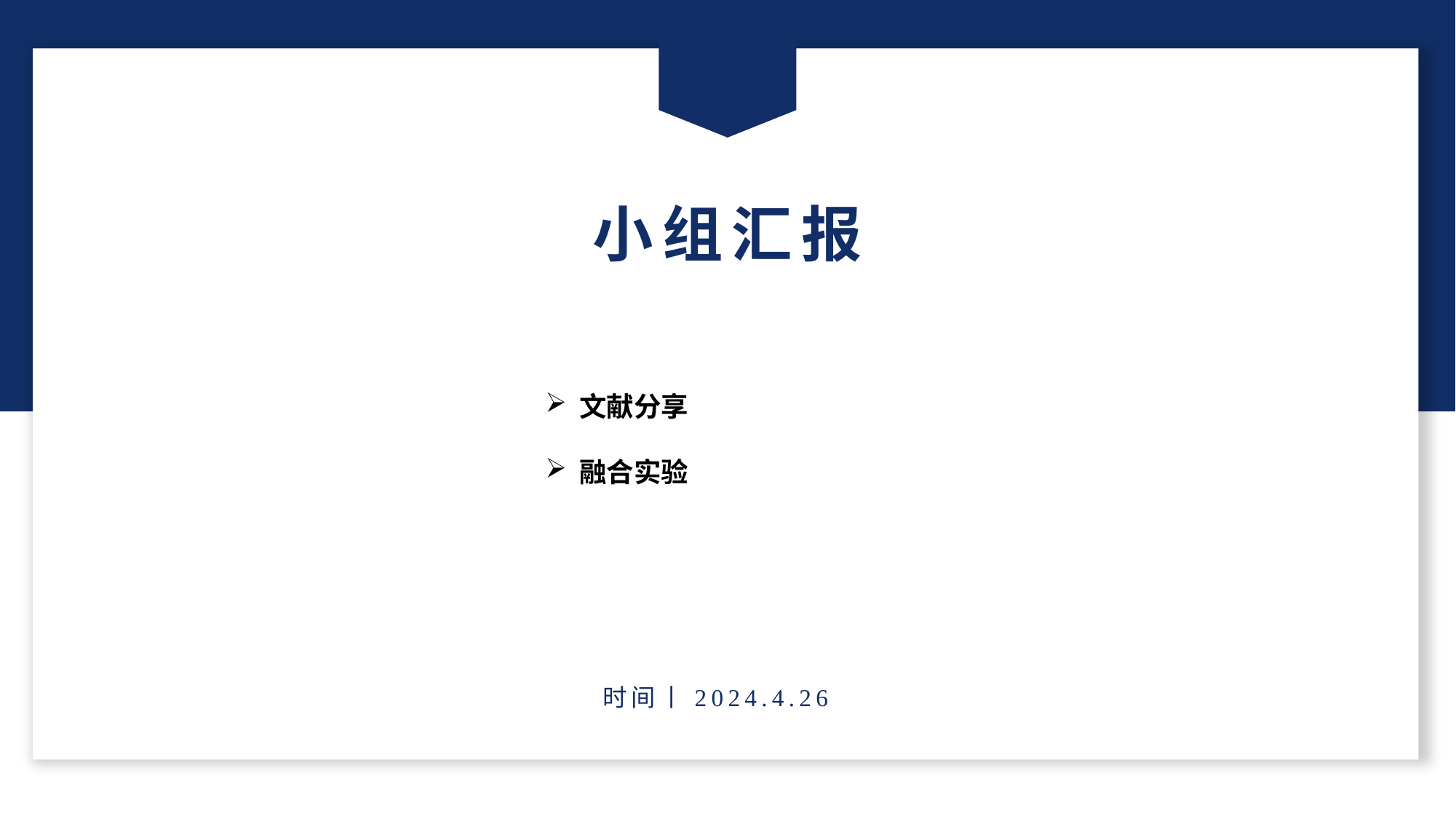

小组汇报
毕业论文答辩模板
文献分享
融合实验
Graduation thesis defense template
时间丨2024.4.26